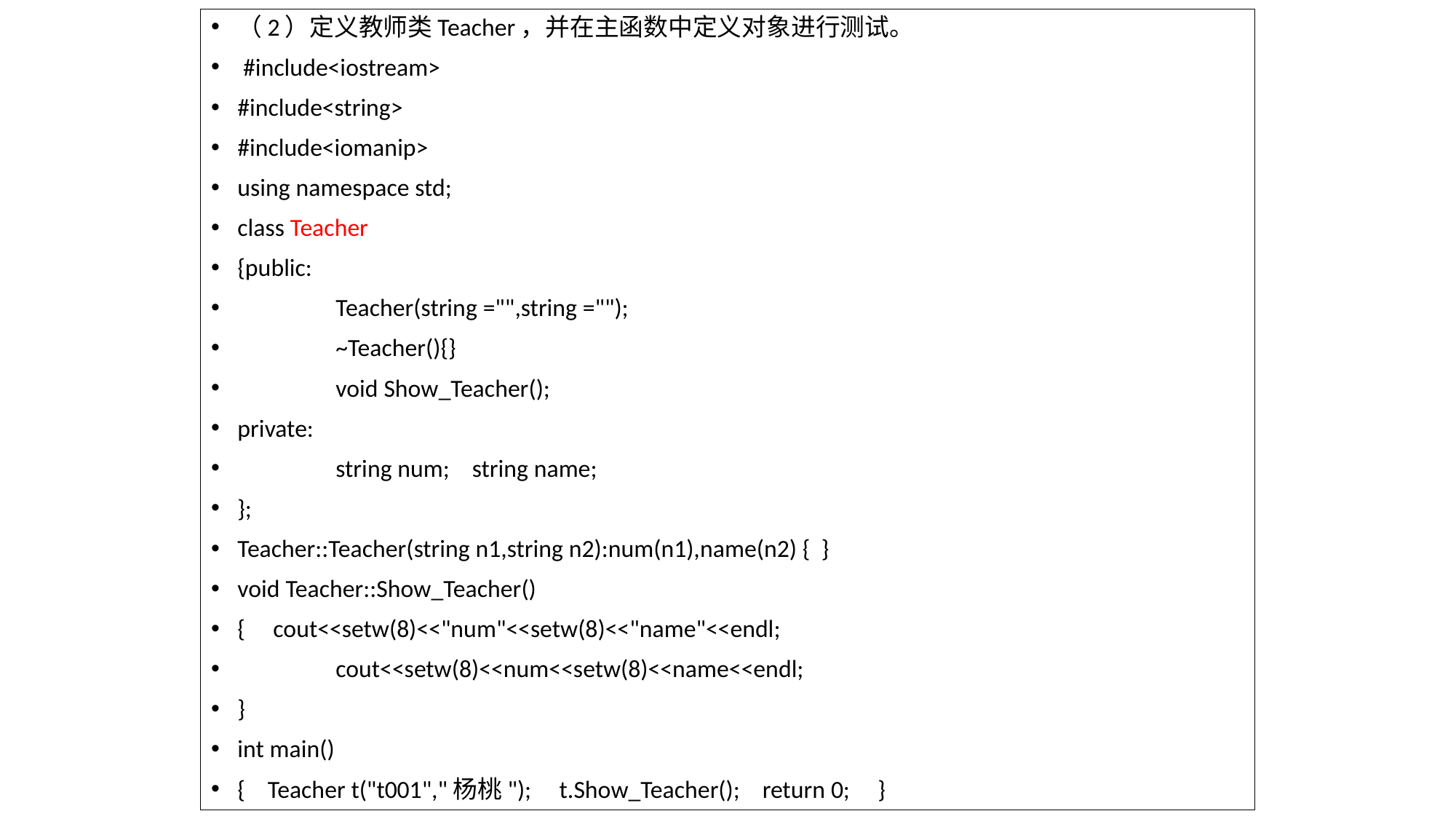

（2）定义教师类Teacher，并在主函数中定义对象进行测试。
 #include<iostream>
#include<string>
#include<iomanip>
using namespace std;
class Teacher
{public:
	Teacher(string ="",string ="");
	~Teacher(){}
	void Show_Teacher();
private:
	string num;    string name;
};
Teacher::Teacher(string n1,string n2):num(n1),name(n2) {  }
void Teacher::Show_Teacher()
{     cout<<setw(8)<<"num"<<setw(8)<<"name"<<endl;
	cout<<setw(8)<<num<<setw(8)<<name<<endl;
}
int main()
{    Teacher t("t001","杨桃");     t.Show_Teacher();    return 0;     }